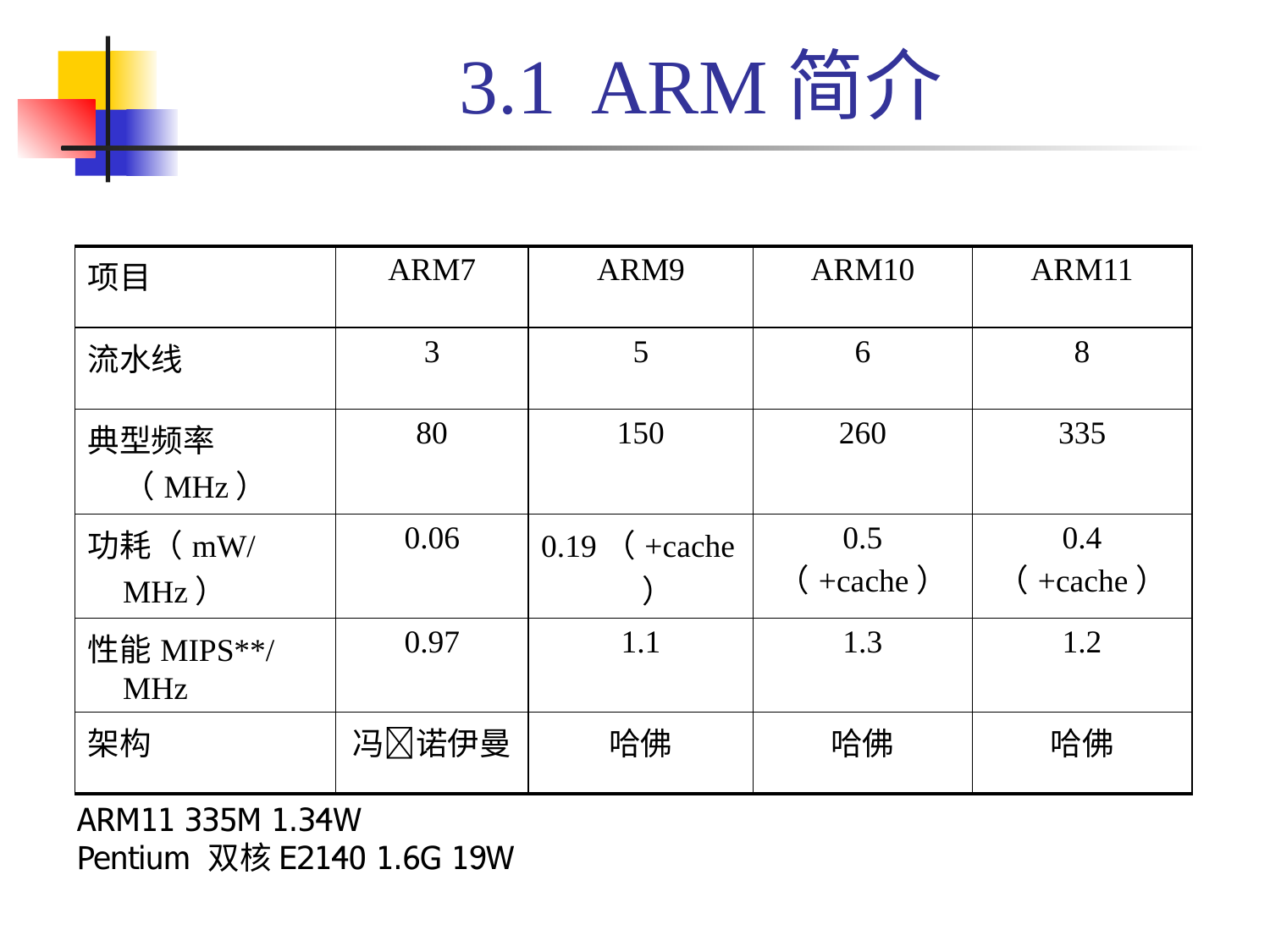

# 3.1  ARM简介
| 项目 | ARM7 | ARM9 | ARM10 | ARM11 |
| --- | --- | --- | --- | --- |
| 流水线 | 3 | 5 | 6 | 8 |
| 典型频率（MHz） | 80 | 150 | 260 | 335 |
| 功耗（mW/MHz） | 0.06 | 0.19（+cache） | 0.5 （+cache） | 0.4 （+cache） |
| 性能MIPS\*\*/MHz | 0.97 | 1.1 | 1.3 | 1.2 |
| 架构 | 冯⋅诺伊曼 | 哈佛 | 哈佛 | 哈佛 |
ARM11 335M 1.34W
Pentium 双核E2140 1.6G 19W